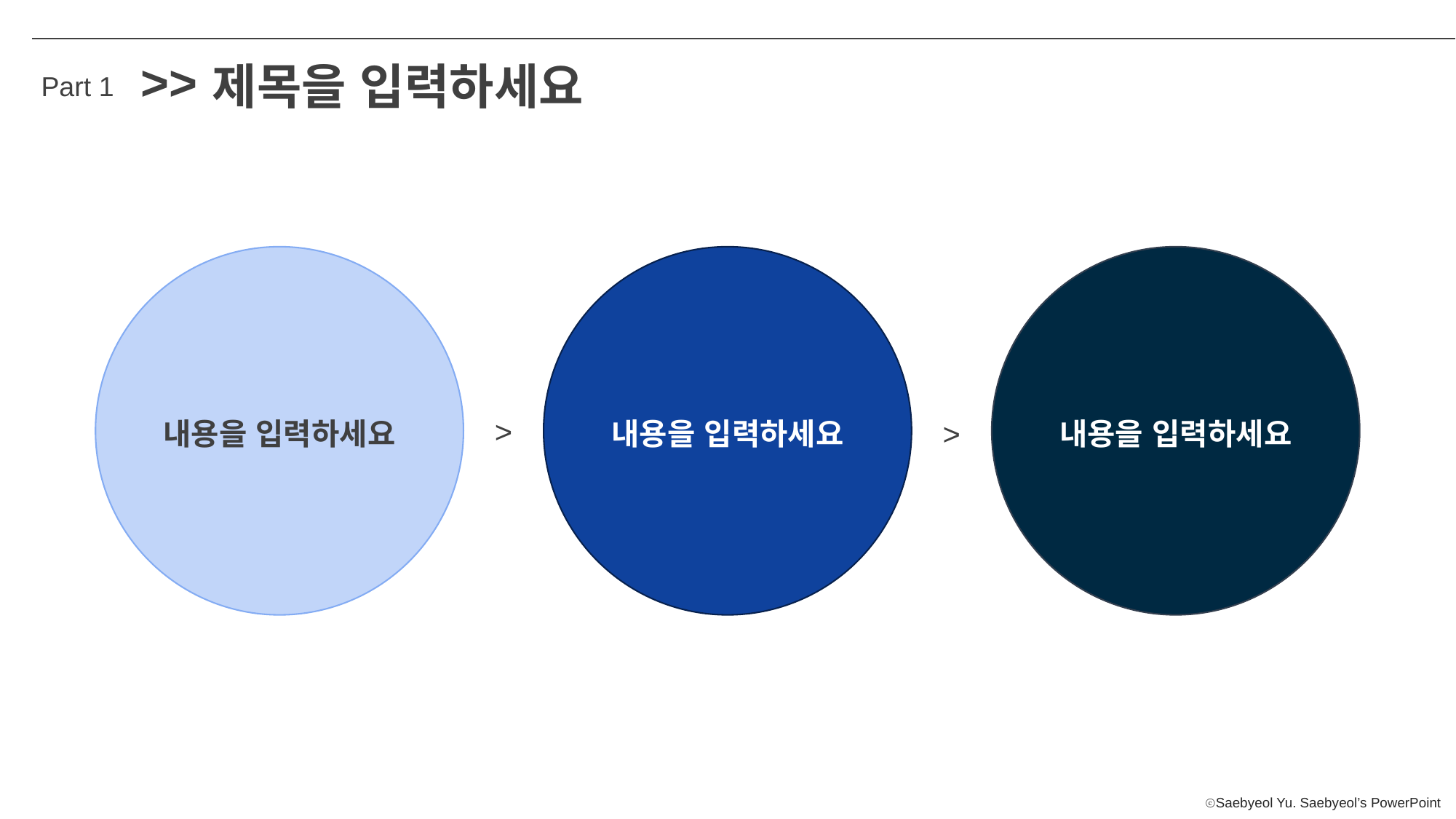

>>
제목을 입력하세요
Part 1

>
내용을 입력하세요
내용을 입력하세요
>
내용을 입력하세요